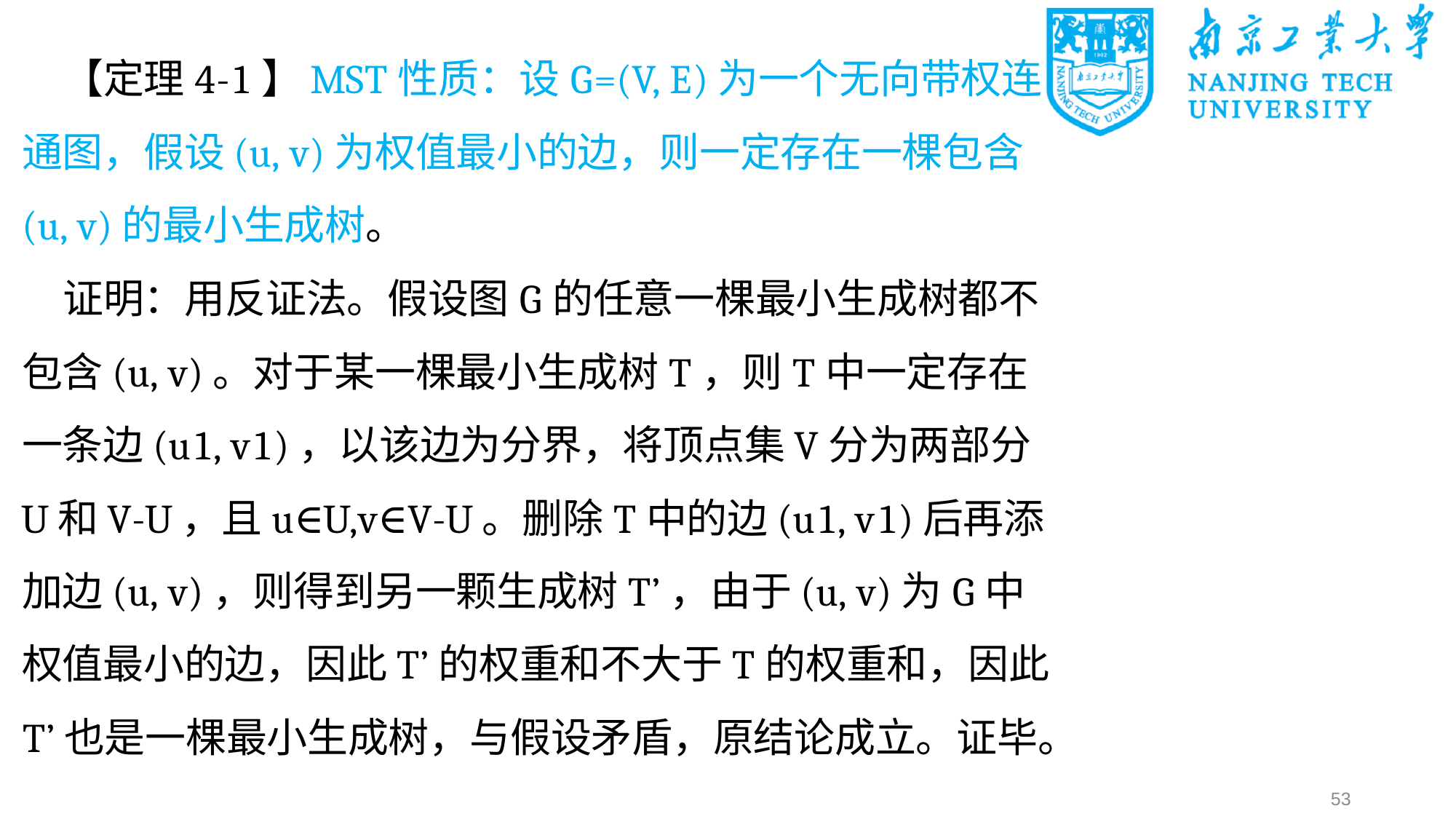

【定理4-1】MST性质：设G=(V, E)为一个无向带权连通图，假设(u, v)为权值最小的边，则一定存在一棵包含(u, v)的最小生成树。
证明：用反证法。假设图G的任意一棵最小生成树都不包含(u, v)。对于某一棵最小生成树T，则T中一定存在一条边(u1, v1)，以该边为分界，将顶点集V分为两部分U和V-U，且u∈U,v∈V-U。删除T中的边(u1, v1)后再添加边(u, v)，则得到另一颗生成树T’，由于(u, v)为G中权值最小的边，因此T’的权重和不大于T的权重和，因此T’也是一棵最小生成树，与假设矛盾，原结论成立。证毕。
53